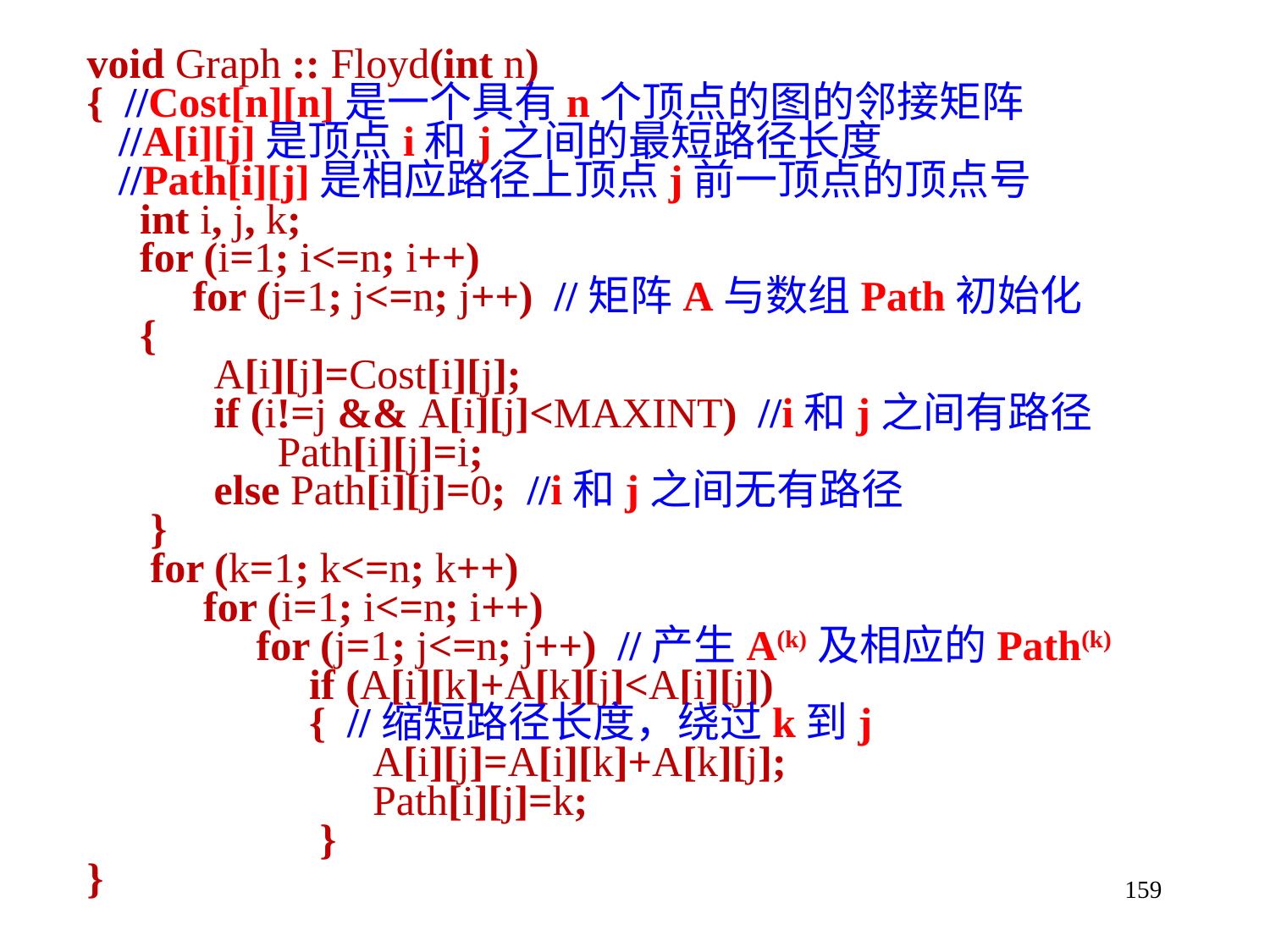

void Graph :: Floyd(int n)
{  //Cost[n][n]是一个具有n个顶点的图的邻接矩阵
   //A[i][j]是顶点i和j之间的最短路径长度
   //Path[i][j]是相应路径上顶点j前一顶点的顶点号
     int i, j, k;
     for (i=1; i<=n; i++)
          for (j=1; j<=n; j++)  //矩阵A与数组Path初始化
     {
            A[i][j]=Cost[i][j];
	if (i!=j && A[i][j]<MAXINT)  //i和j之间有路径
                  Path[i][j]=i;
	else Path[i][j]=0;  //i和j之间无有路径
      }
      for (k=1; k<=n; k++)
           for (i=1; i<=n; i++)
	    for (j=1; j<=n; j++)  //产生A(k)及相应的Path(k)
	         if (A[i][k]+A[k][j]<A[i][j])
	         {  //缩短路径长度，绕过k到j
	   	   A[i][j]=A[i][k]+A[k][j];
		   Path[i][j]=k;
	          }
}
159